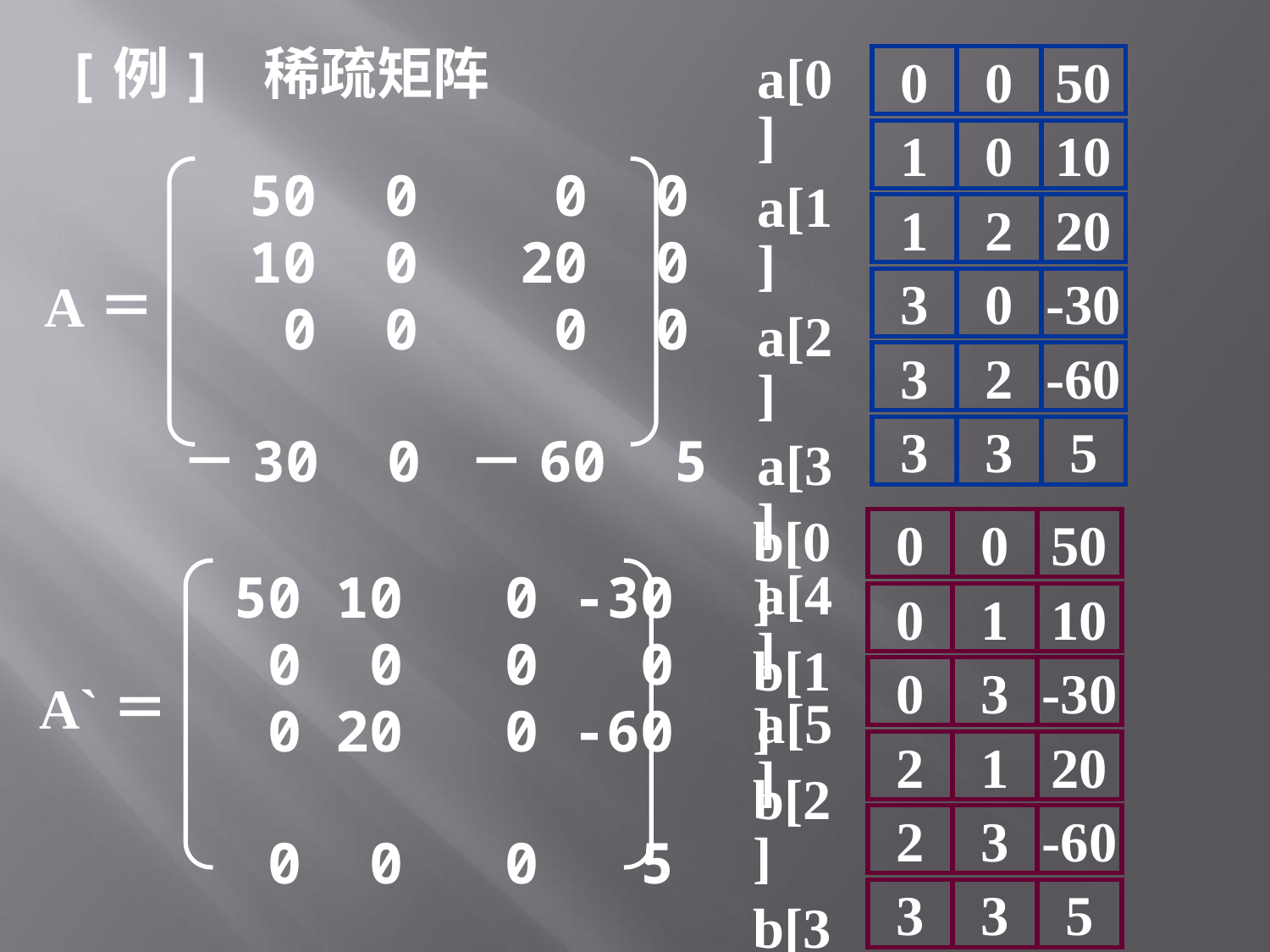

[例] 稀疏矩阵
a[0]
a[1]
a[2]
a[3]
a[4]
a[5]
0
0
50
1
0
10
1
2
20
3
0
-30
3
2
-60
3
3
5

A＝
  50  0    0  0
  10  0   20  0
   0  0    0  0
－30  0 －60  5
b[0]
b[1]
b[2]
b[3]
b[4]
b[5]
0
0
50
0
1
10
0
3
-30
2
1
20
2
3
-60
3
3
5

A`＝
  50 10   0 -30
   0  0   0   0
   0 20   0 -60
   0  0   0   5